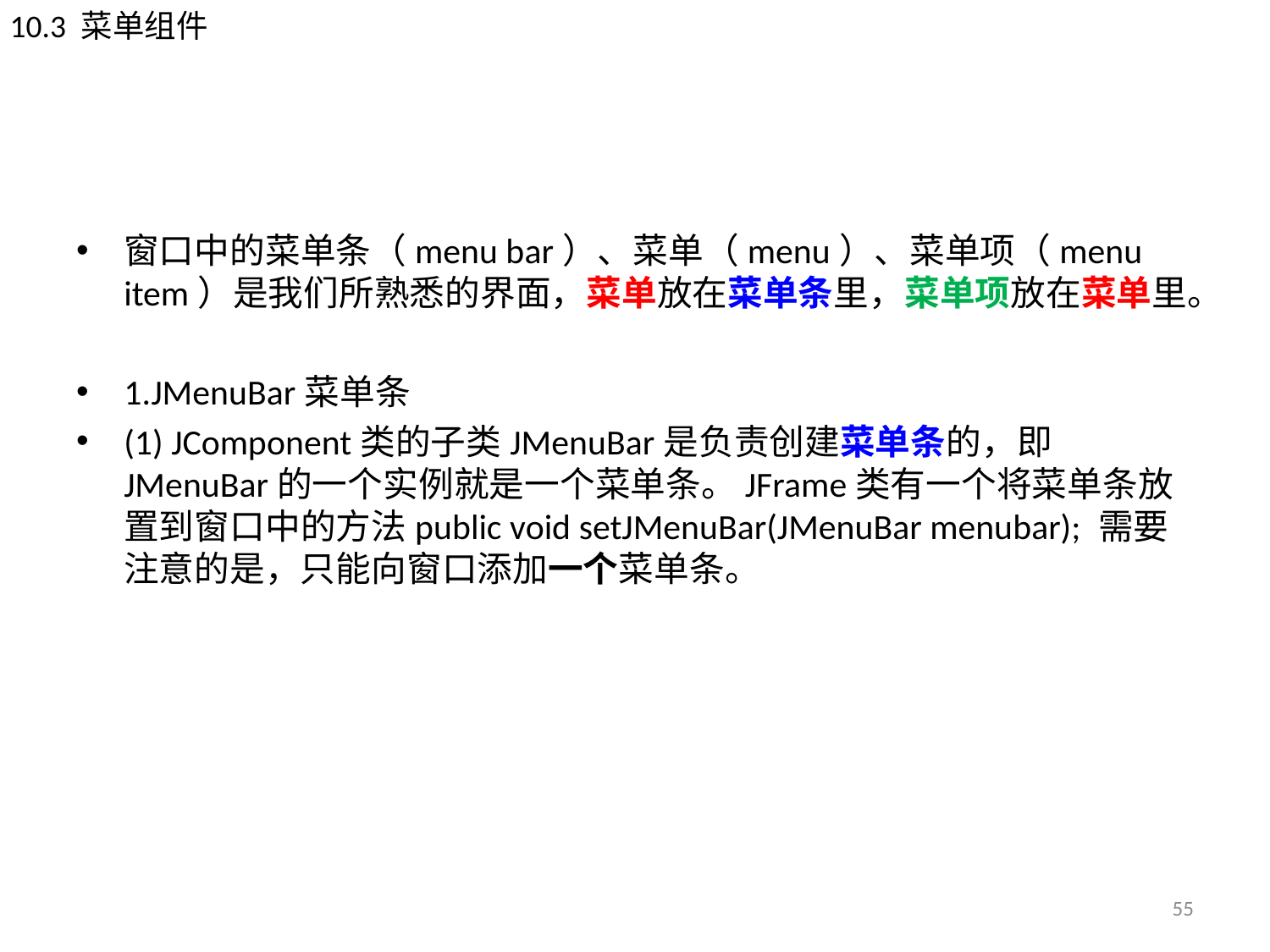

10.3 菜单组件
#
窗口中的菜单条（menu bar）、菜单（menu）、菜单项（menu item）是我们所熟悉的界面，菜单放在菜单条里，菜单项放在菜单里。

1.JMenuBar菜单条
(1) JComponent类的子类JMenuBar是负责创建菜单条的，即JMenuBar的一个实例就是一个菜单条。JFrame类有一个将菜单条放置到窗口中的方法public void setJMenuBar(JMenuBar menubar); 需要注意的是，只能向窗口添加一个菜单条。
55